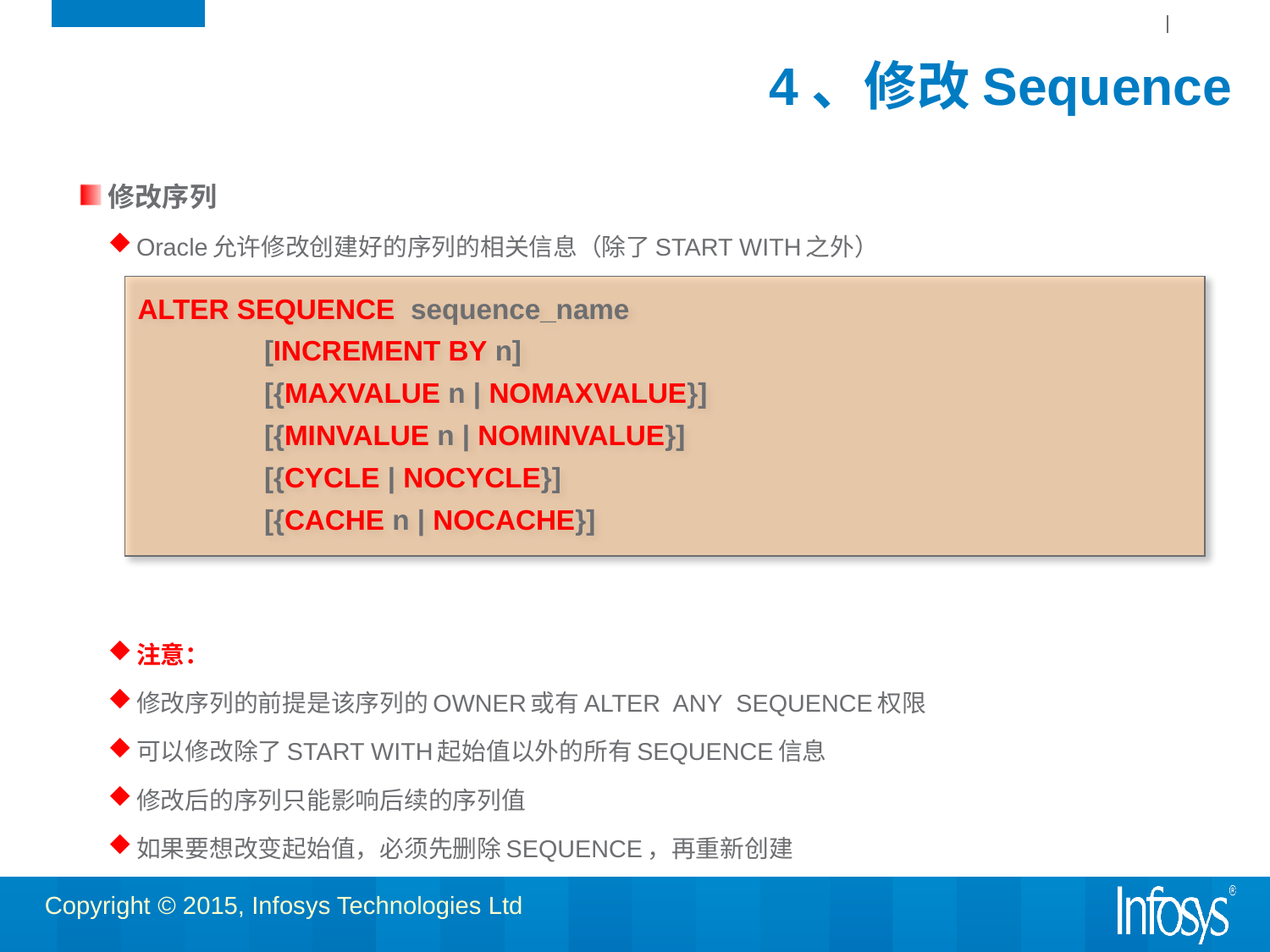

# 4、修改Sequence
修改序列
Oracle允许修改创建好的序列的相关信息（除了START WITH之外）

注意：
修改序列的前提是该序列的OWNER或有ALTER  ANY  SEQUENCE权限
可以修改除了START WITH起始值以外的所有SEQUENCE信息
修改后的序列只能影响后续的序列值
如果要想改变起始值，必须先删除SEQUENCE，再重新创建

ALTER SEQUENCE  sequence_name
	[INCREMENT BY n]
	[{MAXVALUE n | NOMAXVALUE}]
	[{MINVALUE n | NOMINVALUE}]
	[{CYCLE | NOCYCLE}]
	[{CACHE n | NOCACHE}]